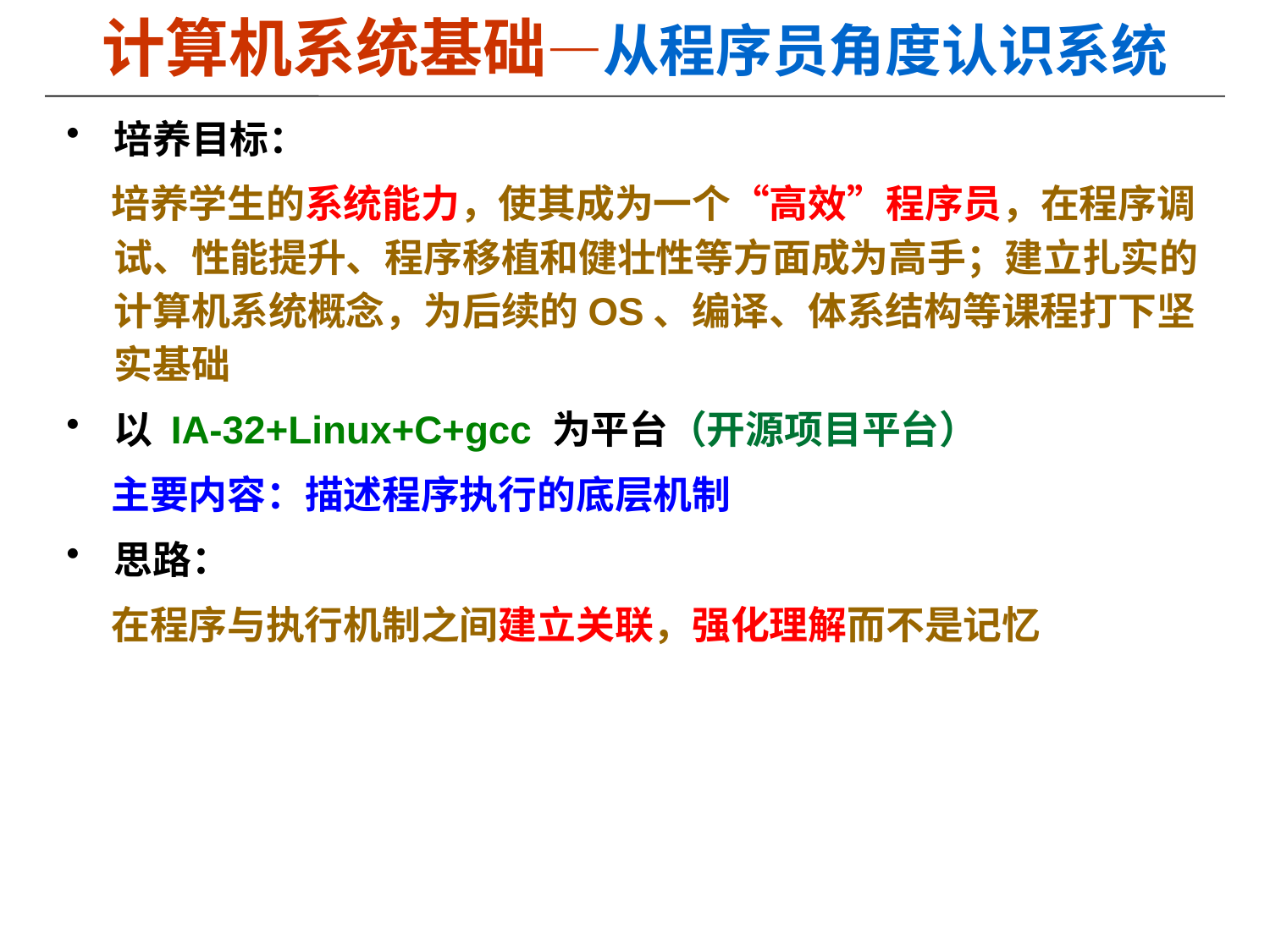

# 计算机系统基础—从程序员角度认识系统
培养目标：
    培养学生的系统能力，使其成为一个“高效”程序员，在程序调试、性能提升、程序移植和健壮性等方面成为高手；建立扎实的计算机系统概念，为后续的OS、编译、体系结构等课程打下坚实基础
以 IA-32+Linux+C+gcc 为平台（开源项目平台）
    主要内容：描述程序执行的底层机制
思路：
    在程序与执行机制之间建立关联，强化理解而不是记忆